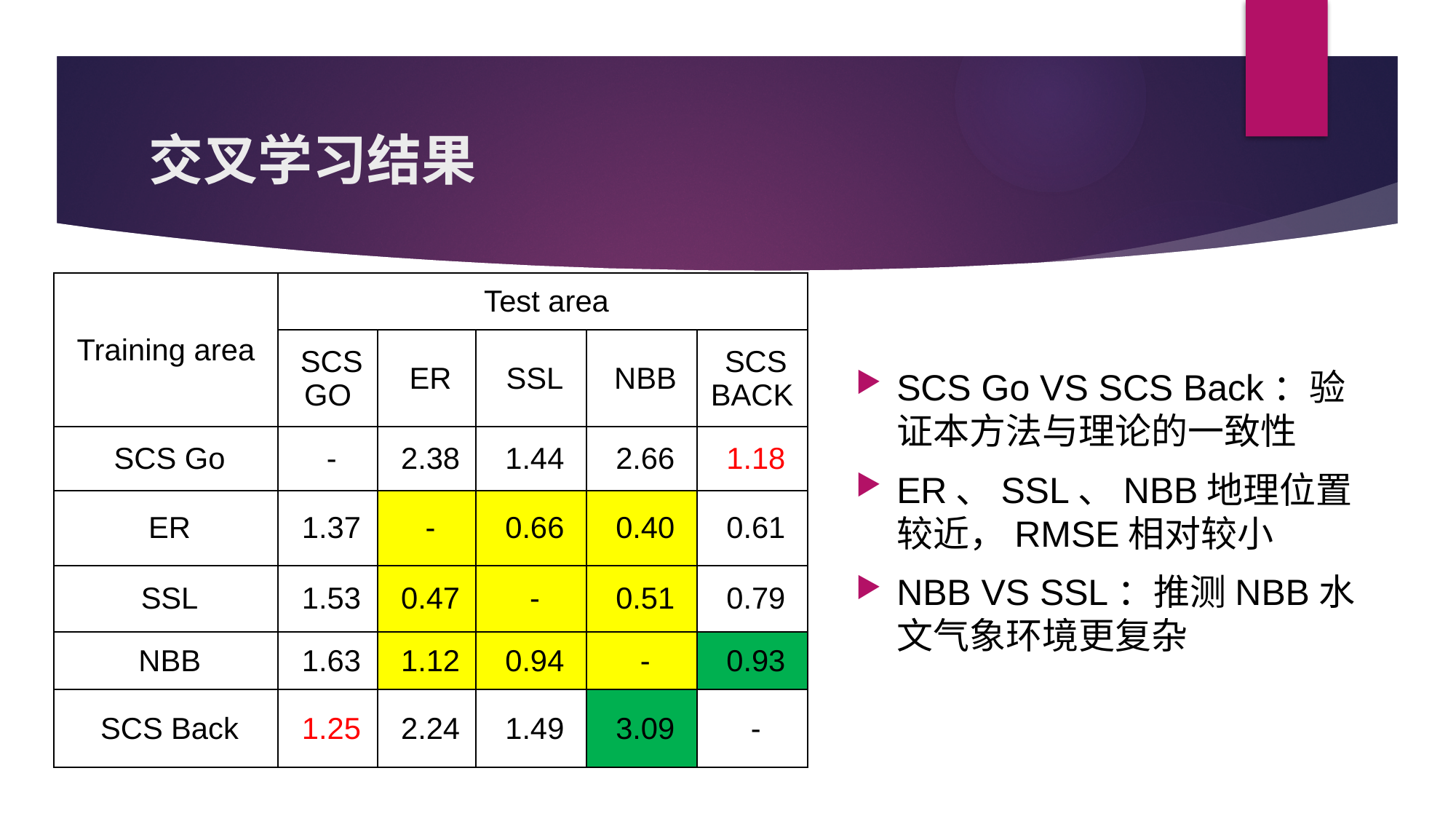

# 交叉学习结果
| Training area | Test area |  |  |  |  |
| --- | --- | --- | --- | --- | --- |
|  | SCS GO | ER | SSL | NBB | SCS BACK |
| SCS Go | - | 2.38 | 1.44 | 2.66 | 1.18 |
| ER | 1.37 | - | 0.66 | 0.40 | 0.61 |
| SSL | 1.53 | 0.47 | - | 0.51 | 0.79 |
| NBB | 1.63 | 1.12 | 0.94 | - | 0.93 |
| SCS Back | 1.25 | 2.24 | 1.49 | 3.09 | - |
SCS Go VS SCS Back：验证本方法与理论的一致性
ER、SSL、NBB地理位置较近，RMSE相对较小
NBB VS SSL：推测NBB水文气象环境更复杂